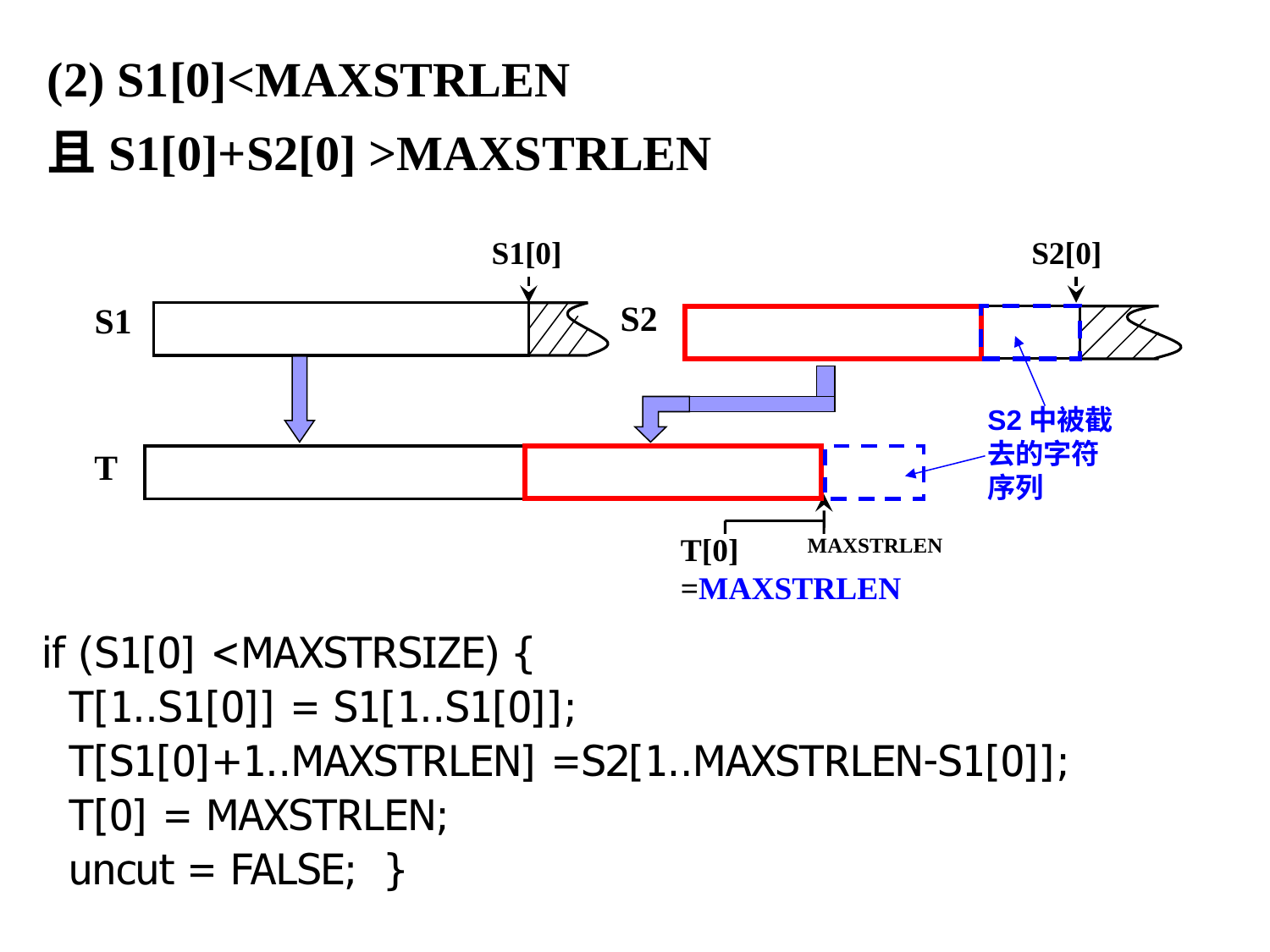

(2) S1[0]<MAXSTRLEN
且S1[0]+S2[0] >MAXSTRLEN
S1[0]
S2[0]

S2
S1

S2中被截
去的字符
序列
T

T[0]
=MAXSTRLEN
MAXSTRLEN
if (S1[0] <MAXSTRSIZE) {
  T[1..S1[0]] = S1[1..S1[0]];
  T[S1[0]+1..MAXSTRLEN] =S2[1..MAXSTRLEN-S1[0]];
  T[0] = MAXSTRLEN;
  uncut = FALSE;  }